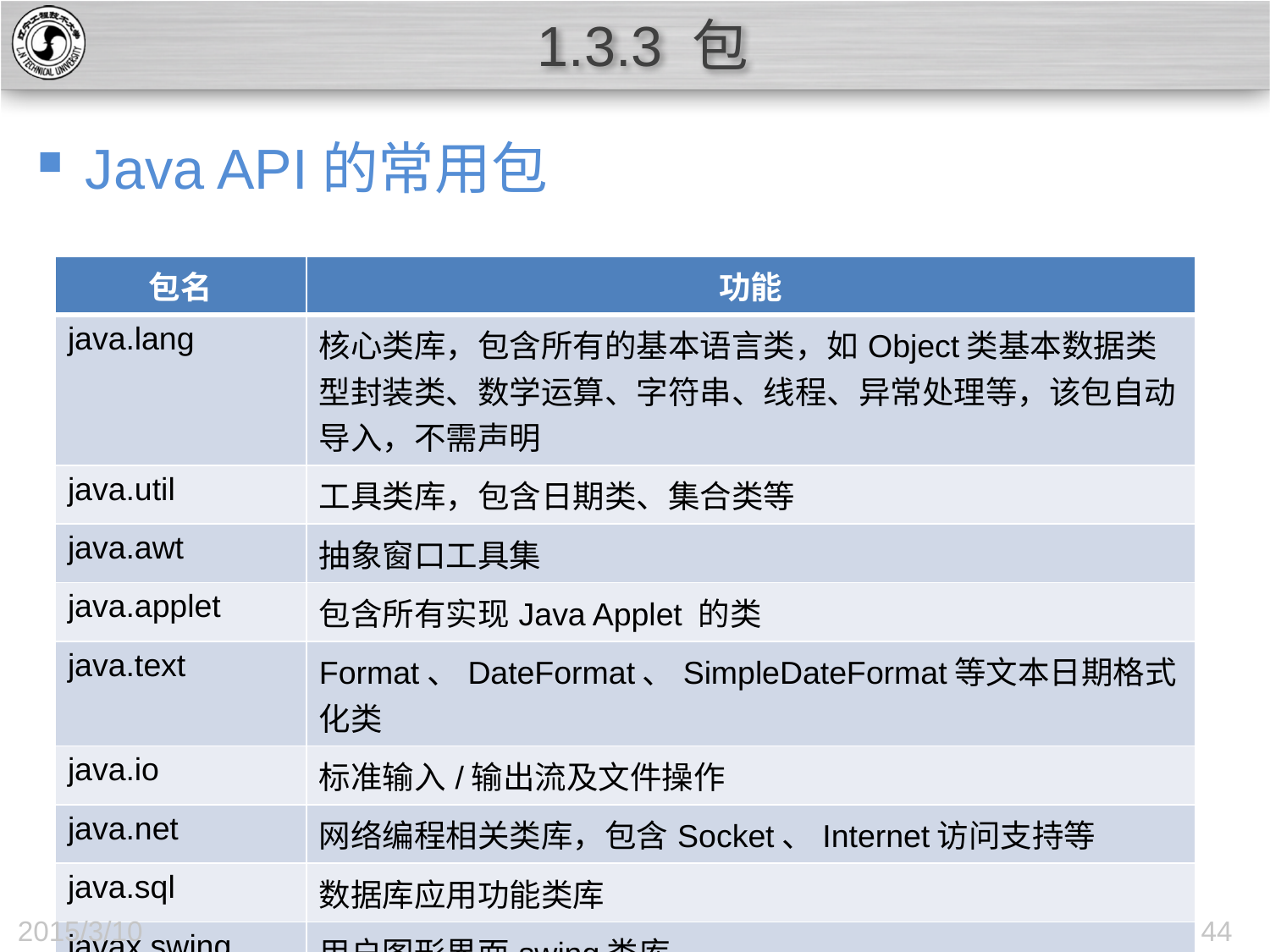

# 1.3.3 包
Java API的常用包
| 包名 | 功能 |
| --- | --- |
| java.lang | 核心类库，包含所有的基本语言类，如Object类基本数据类型封装类、数学运算、字符串、线程、异常处理等，该包自动导入，不需声明 |
| java.util | 工具类库，包含日期类、集合类等 |
| java.awt | 抽象窗口工具集 |
| java.applet | 包含所有实现Java Applet 的类 |
| java.text | Format、DateFormat、SimpleDateFormat等文本日期格式化类 |
| java.io | 标准输入/输出流及文件操作 |
| java.net | 网络编程相关类库，包含Socket、Internet访问支持等 |
| java.sql | 数据库应用功能类库 |
| javax.swing | 用户图形界面swing类库 |
2015/3/10
44